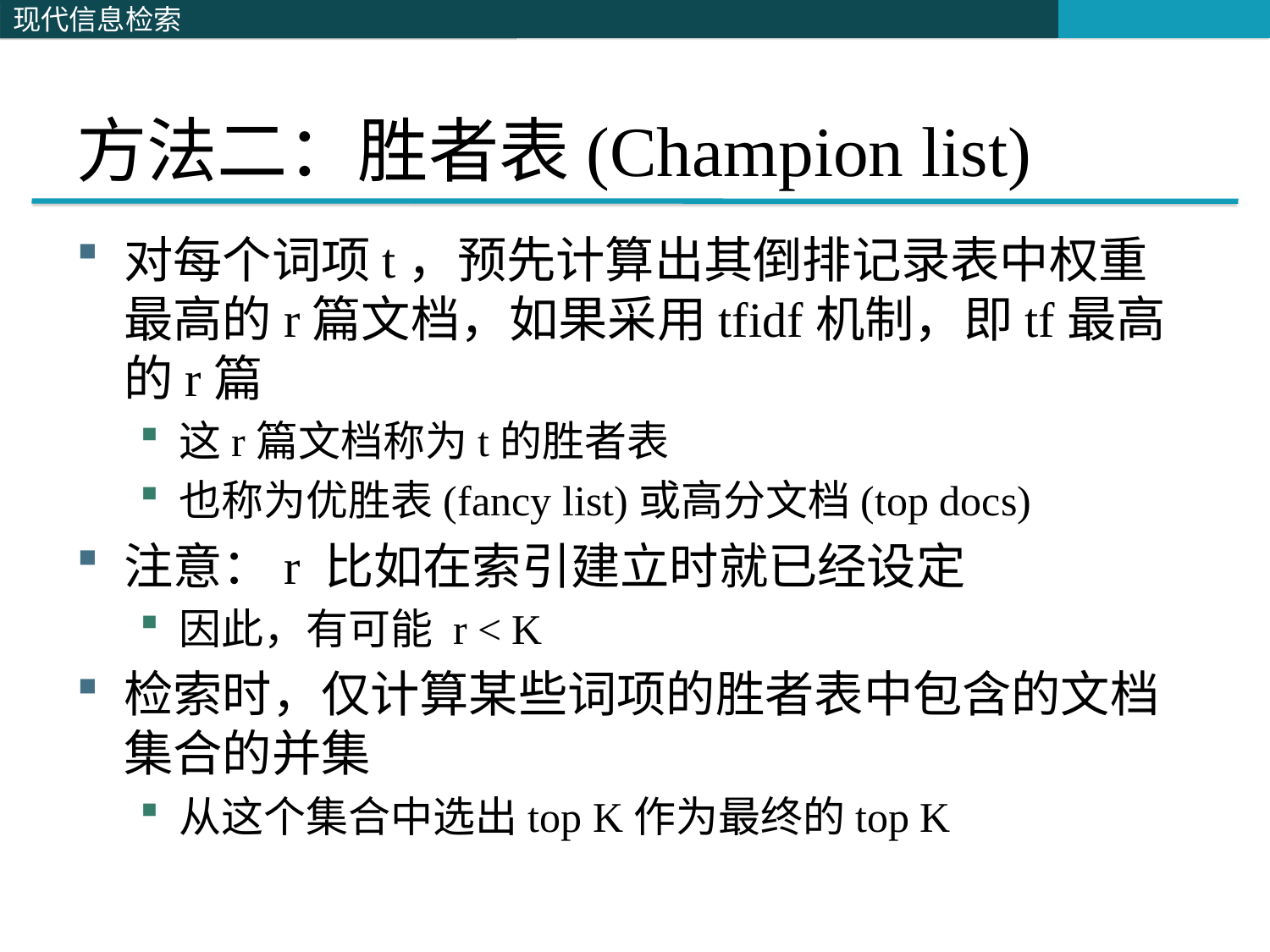

# 方法二：胜者表(Champion list)
对每个词项t，预先计算出其倒排记录表中权重最高的r篇文档，如果采用tfidf机制，即tf最高的r篇
这r篇文档称为t的胜者表
也称为优胜表(fancy list)或高分文档(top docs)
注意：r 比如在索引建立时就已经设定
因此，有可能 r < K
检索时，仅计算某些词项的胜者表中包含的文档集合的并集
从这个集合中选出top K作为最终的top K